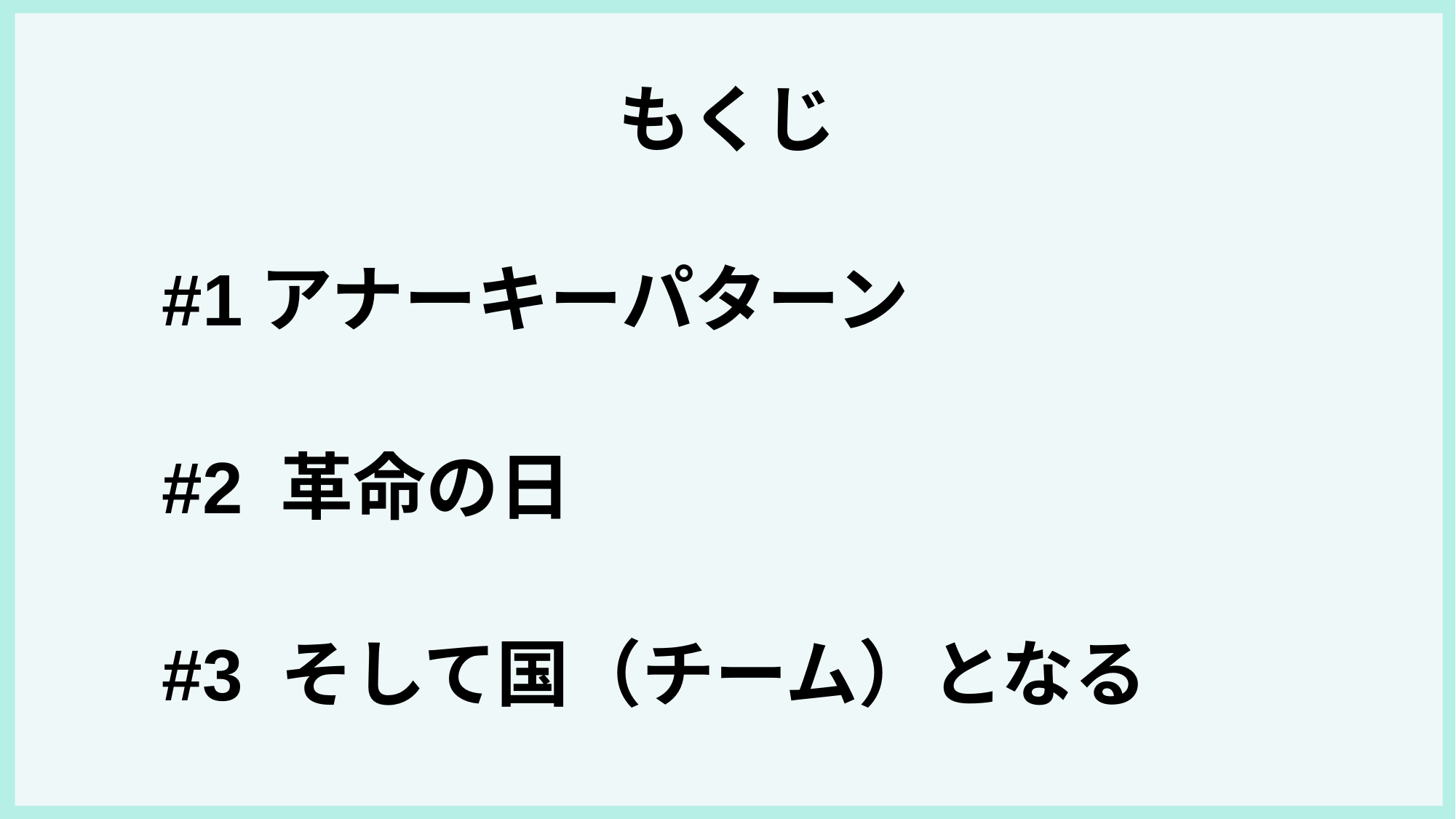

# もくじ
#1アナーキーパターン

#2 革命の日

#3 そして国（チーム）となる